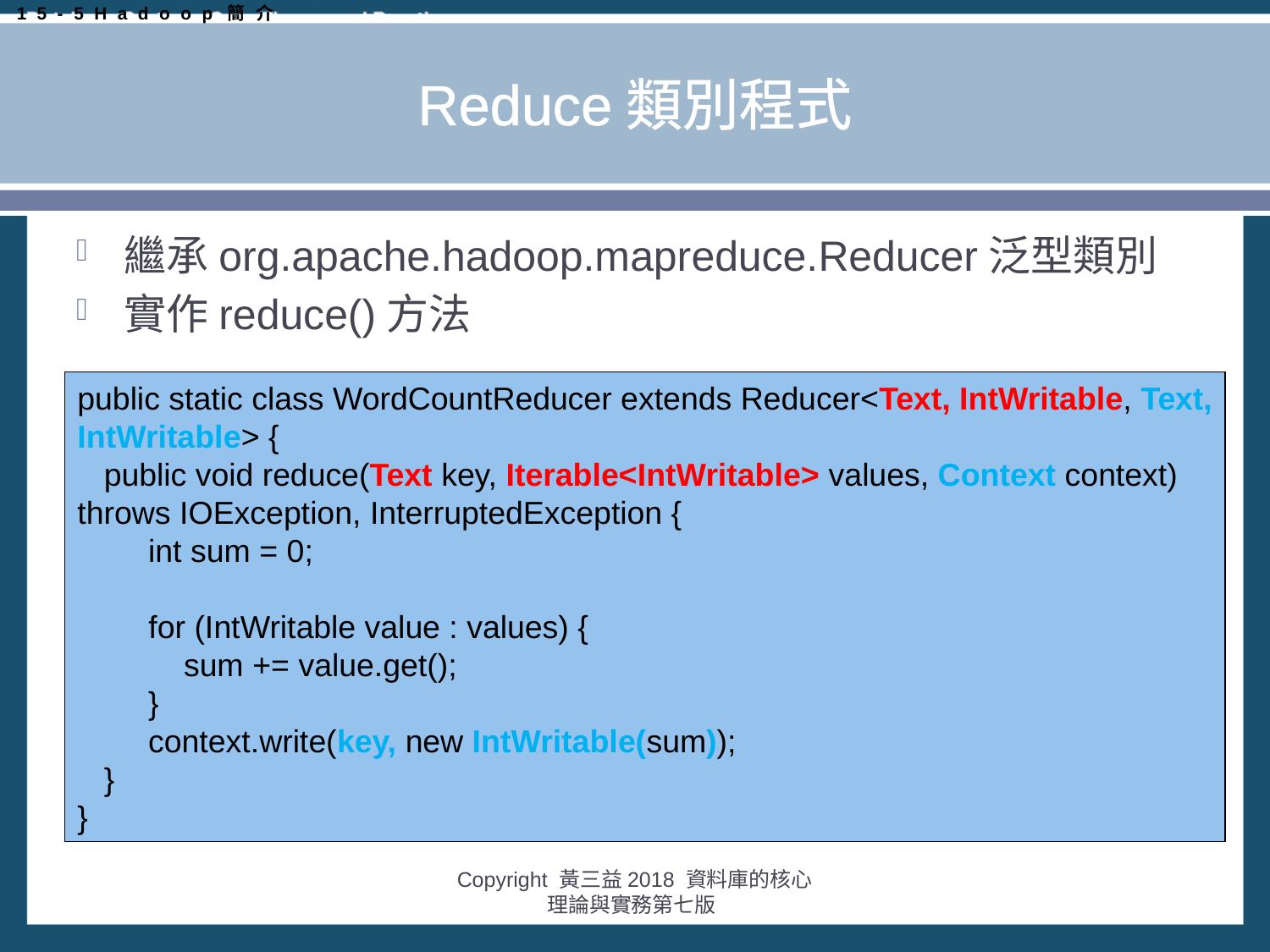

15-5Hadoop簡介
# Reduce類別程式
繼承org.apache.hadoop.mapreduce.Reducer泛型類別
實作reduce()方法
public static class WordCountReducer extends Reducer<Text, IntWritable, Text, IntWritable> {
   public void reduce(Text key, Iterable<IntWritable> values, Context context) throws IOException, InterruptedException {
        int sum = 0;
        for (IntWritable value : values) {
            sum += value.get();
        }
        context.write(key, new IntWritable(sum));
   }
}
Copyright 黃三益2018 資料庫的核心理論與實務第七版